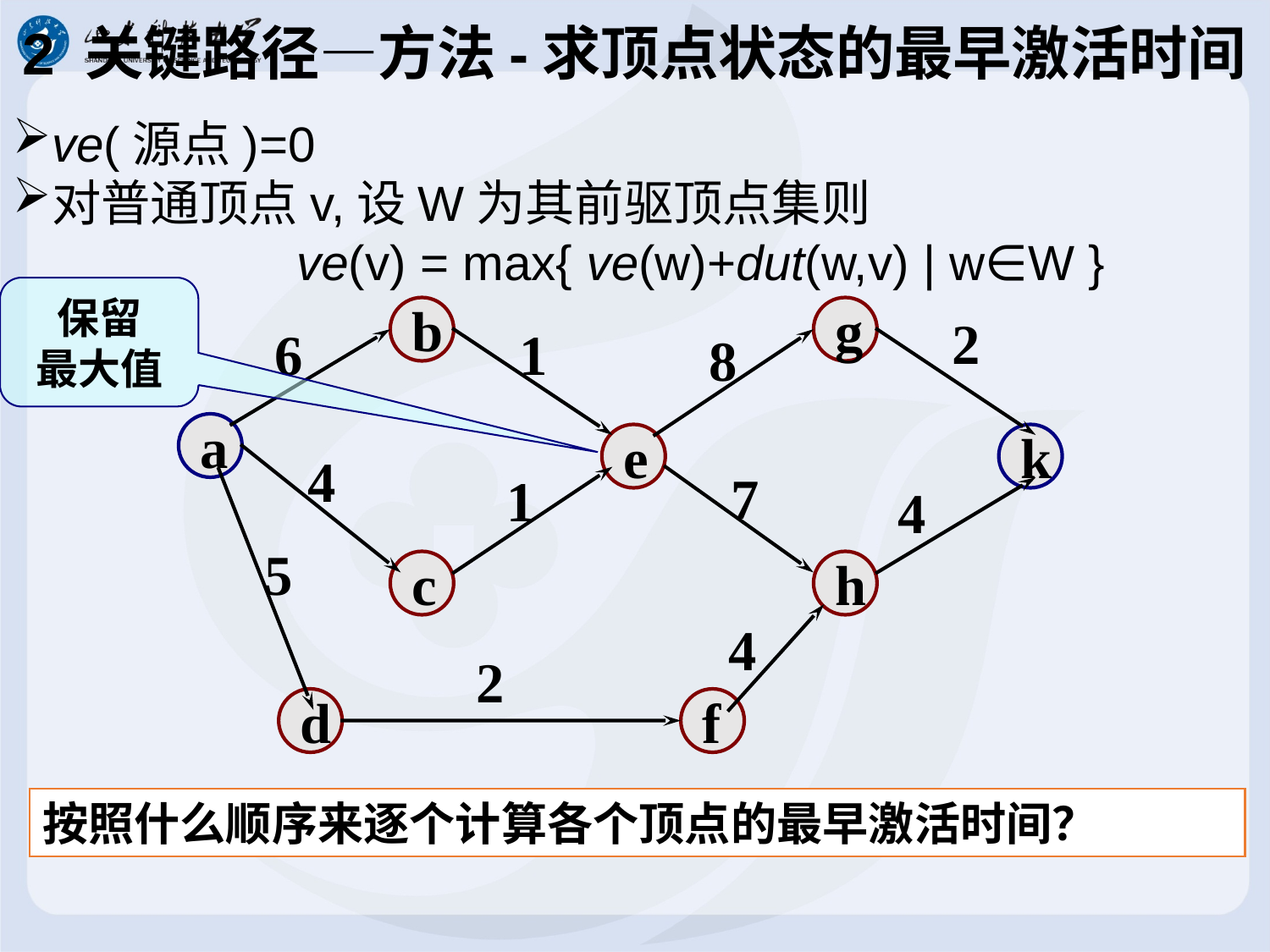

# 2 关键路径—方法-求顶点状态的最早激活时间
ve(源点)=0
对普通顶点v,设W为其前驱顶点集则					ve(v) = max{ ve(w)+dut(w,v) | w∈W }
保留
最大值
b
g
2
6
1
8

a
e
k
4

7
1

4

5
c
h

4
2
d
f

按照什么顺序来逐个计算各个顶点的最早激活时间？